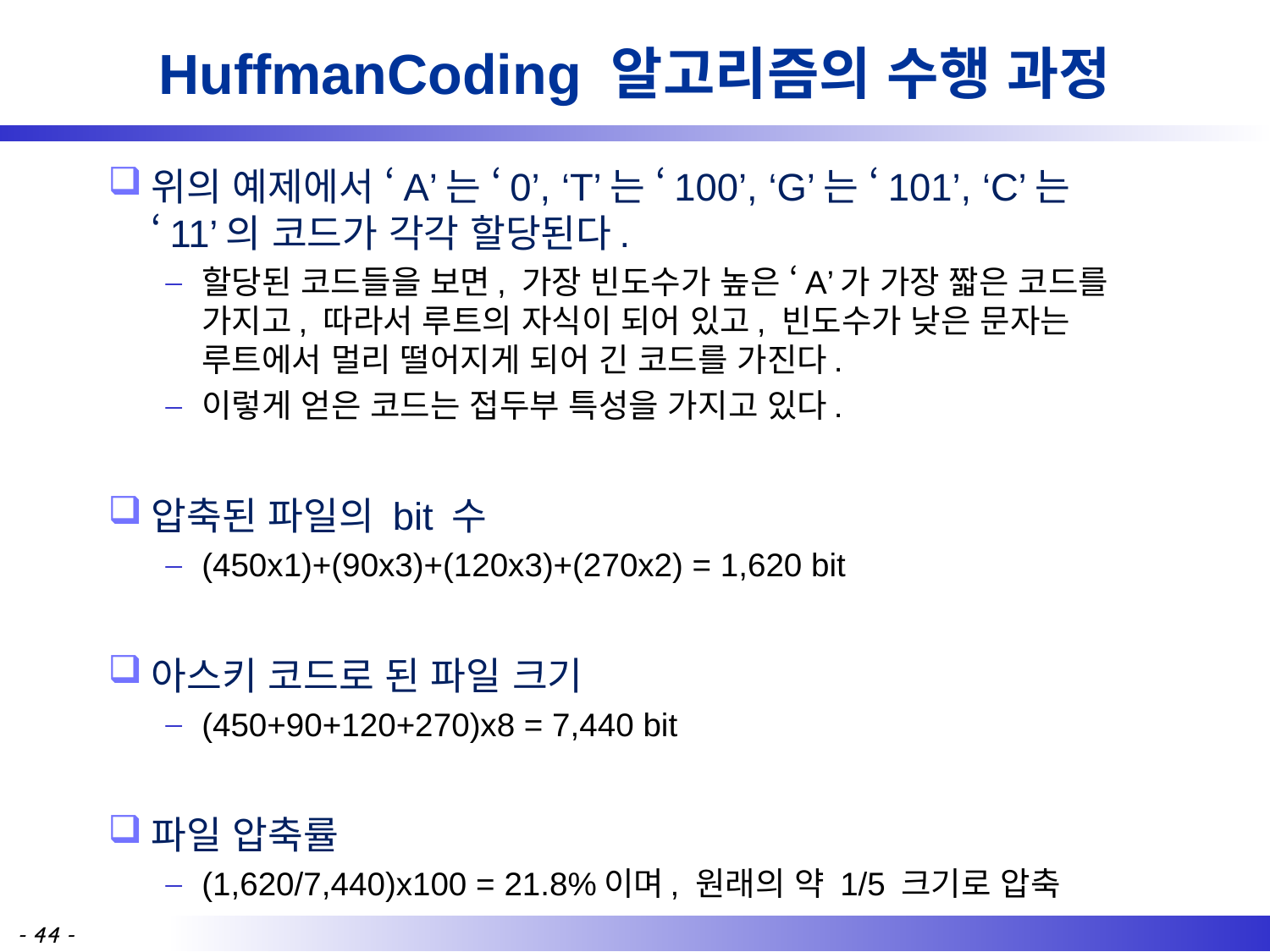

# HuffmanCoding 알고리즘의 수행 과정
위의 예제에서 ‘A’는 ‘0’, ‘T’는 ‘100’, ‘G’는 ‘101’, ‘C’는 ‘11’의 코드가 각각 할당된다.
할당된 코드들을 보면, 가장 빈도수가 높은 ‘A’가 가장 짧은 코드를 가지고, 따라서 루트의 자식이 되어 있고, 빈도수가 낮은 문자는 루트에서 멀리 떨어지게 되어 긴 코드를 가진다.
이렇게 얻은 코드는 접두부 특성을 가지고 있다.

압축된 파일의 bit 수
(450x1)+(90x3)+(120x3)+(270x2) = 1,620 bit

아스키 코드로 된 파일 크기
(450+90+120+270)x8 = 7,440 bit

파일 압축률
(1,620/7,440)x100 = 21.8%이며, 원래의 약 1/5 크기로 압축
- 44 -